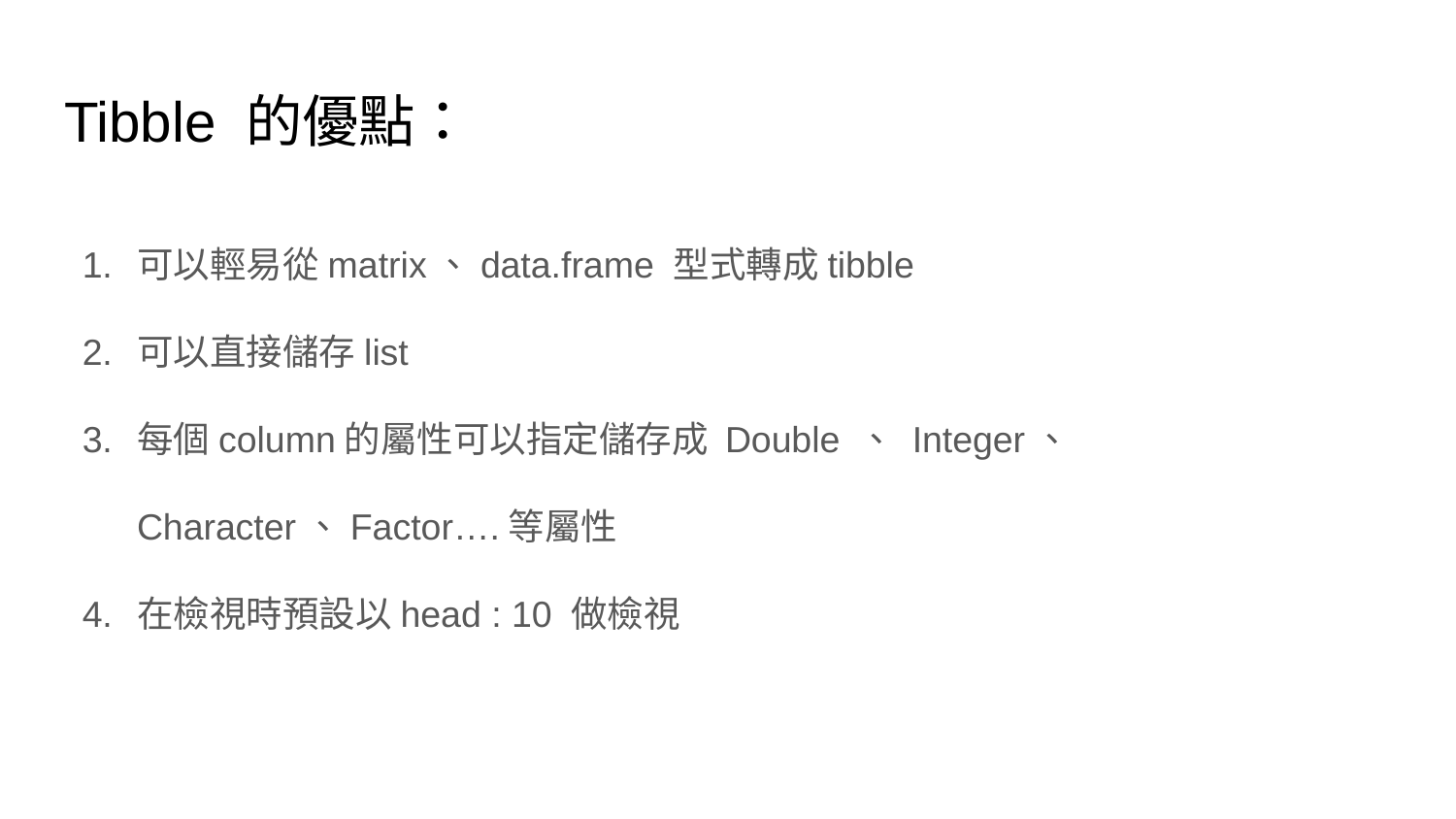

# Tibble 的優點：
可以輕易從matrix、data.frame 型式轉成tibble
可以直接儲存list
每個column的屬性可以指定儲存成 Double 、 Integer、 Character、Factor….等屬性
在檢視時預設以head : 10 做檢視